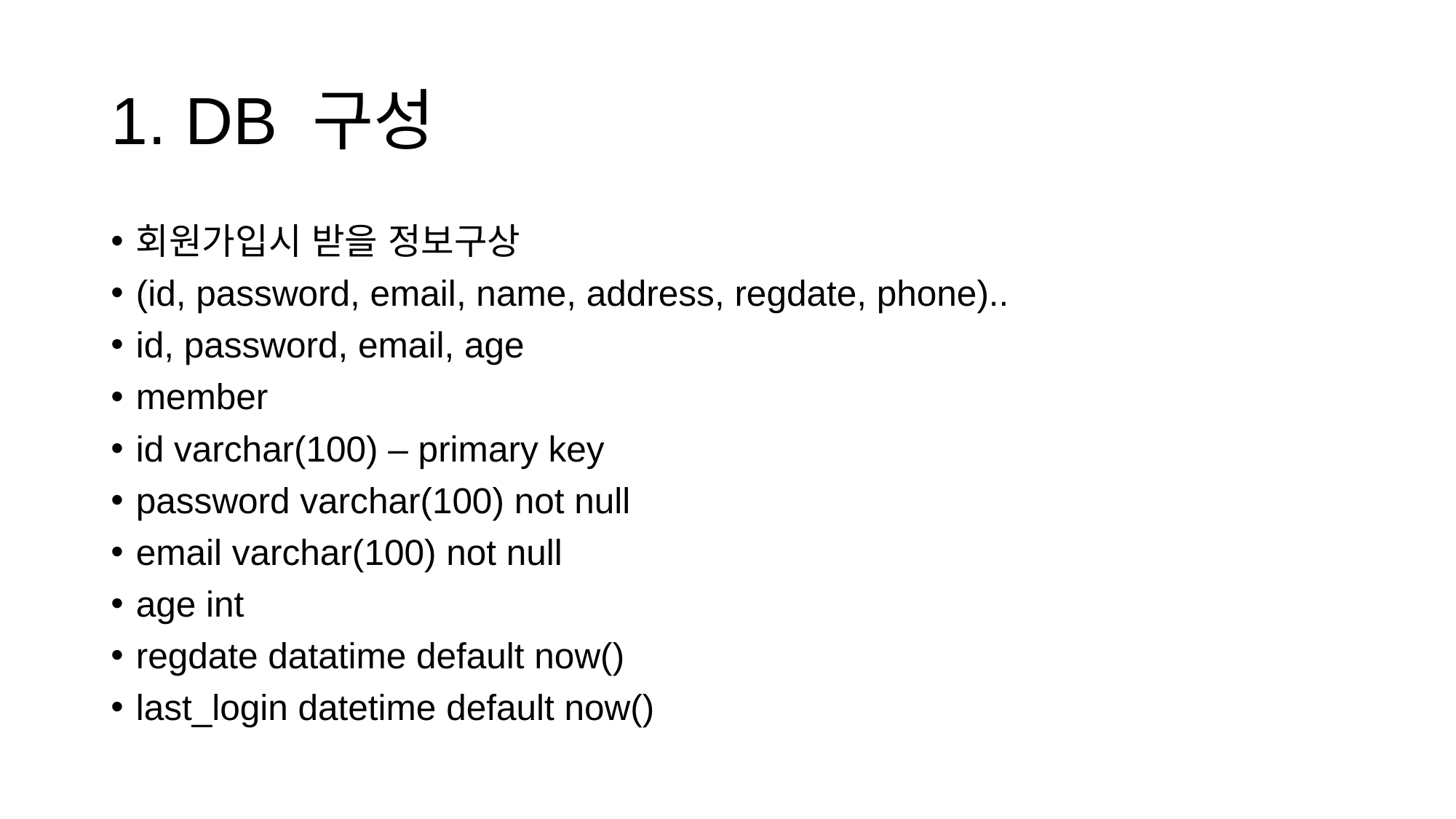

# 1. DB 구성
회원가입시 받을 정보구상
(id, password, email, name, address, regdate, phone)..
id, password, email, age
member
id varchar(100) – primary key
password varchar(100) not null
email varchar(100) not null
age int
regdate datatime default now()
last_login datetime default now()